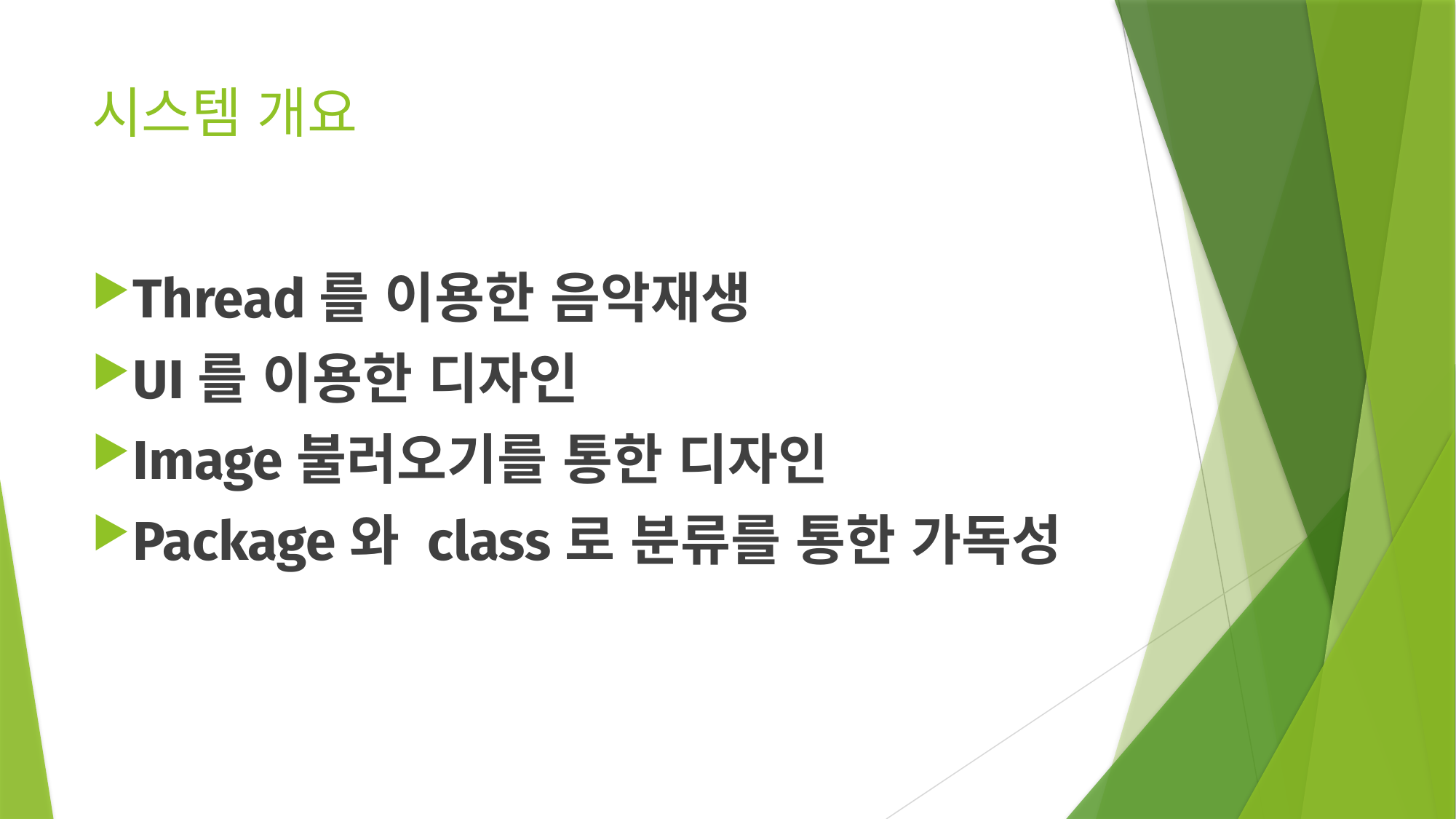

# 시스템 개요
Thread를 이용한 음악재생
UI를 이용한 디자인
Image불러오기를 통한 디자인
Package와 class로 분류를 통한 가독성